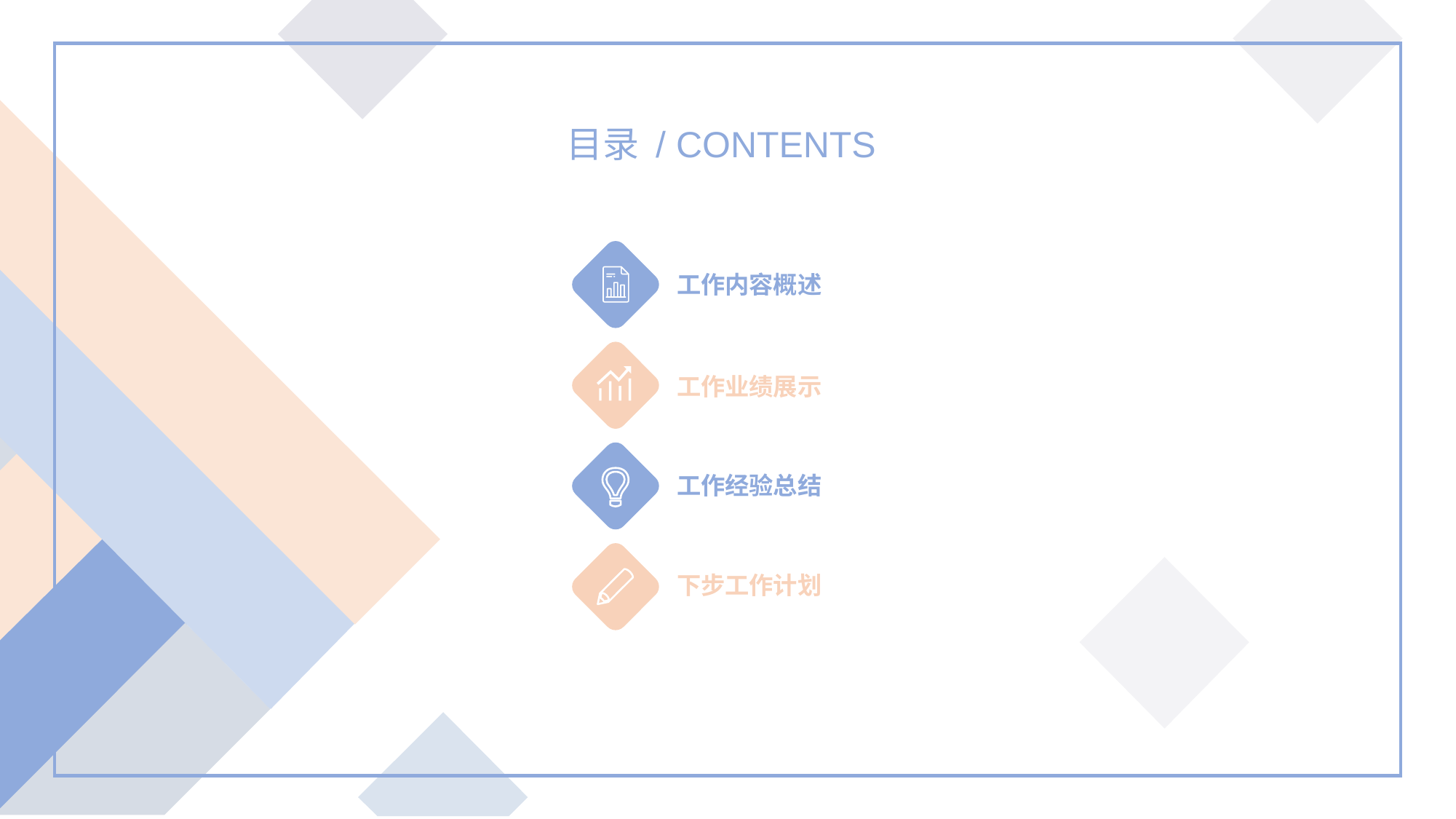

目录 / CONTENTS

工作内容概述

工作业绩展示

工作经验总结

下步工作计划